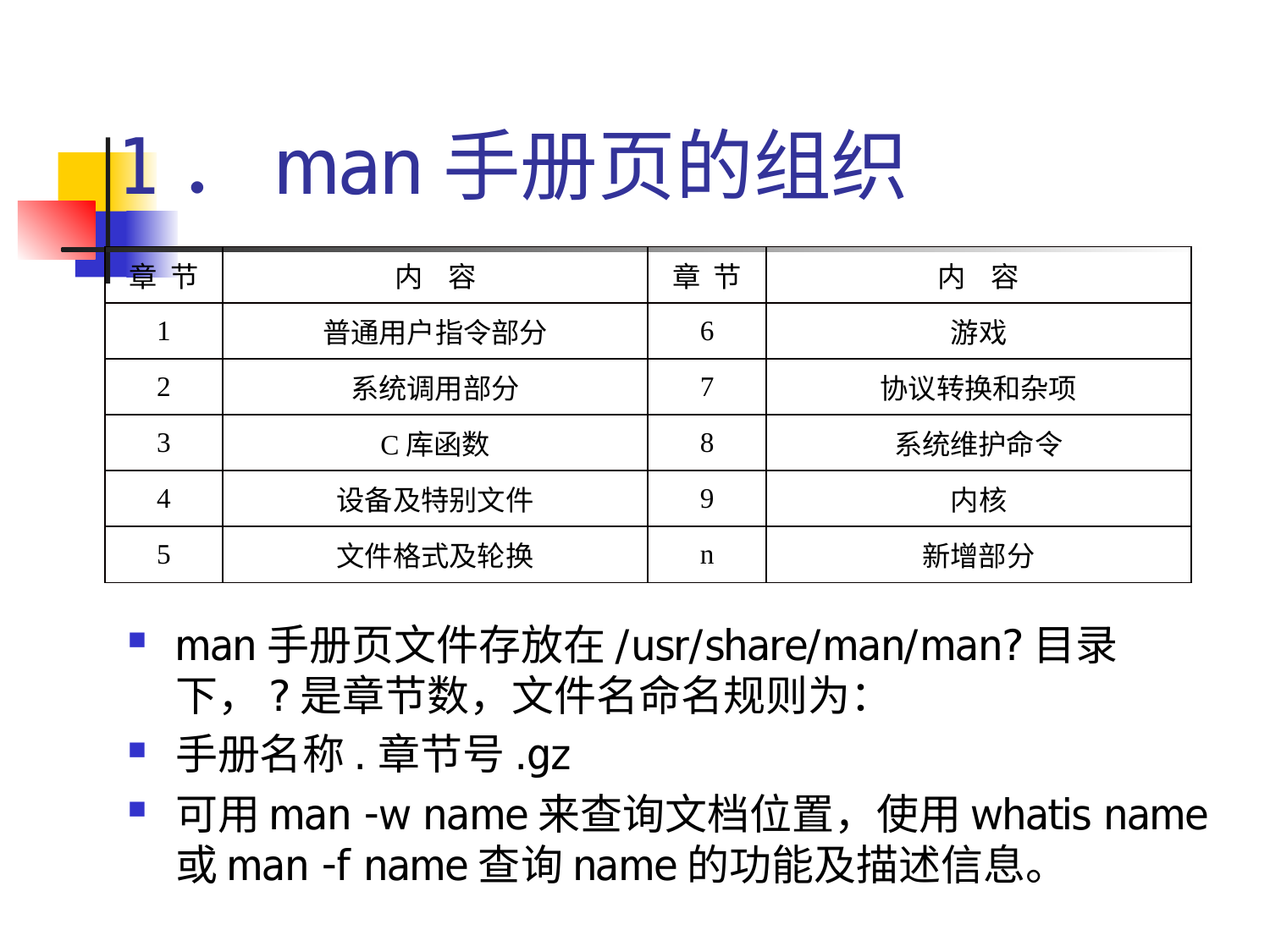

# 1．man手册页的组织
| 章 节 | 内 容 | 章 节 | 内 容 |
| --- | --- | --- | --- |
| 1 | 普通用户指令部分 | 6 | 游戏 |
| 2 | 系统调用部分 | 7 | 协议转换和杂项 |
| 3 | C库函数 | 8 | 系统维护命令 |
| 4 | 设备及特别文件 | 9 | 内核 |
| 5 | 文件格式及轮换 | n | 新增部分 |

man手册页文件存放在/usr/share/man/man?目录下，?是章节数，文件名命名规则为：
手册名称.章节号.gz
可用man -w name来查询文档位置，使用whatis name或man -f name查询name的功能及描述信息。